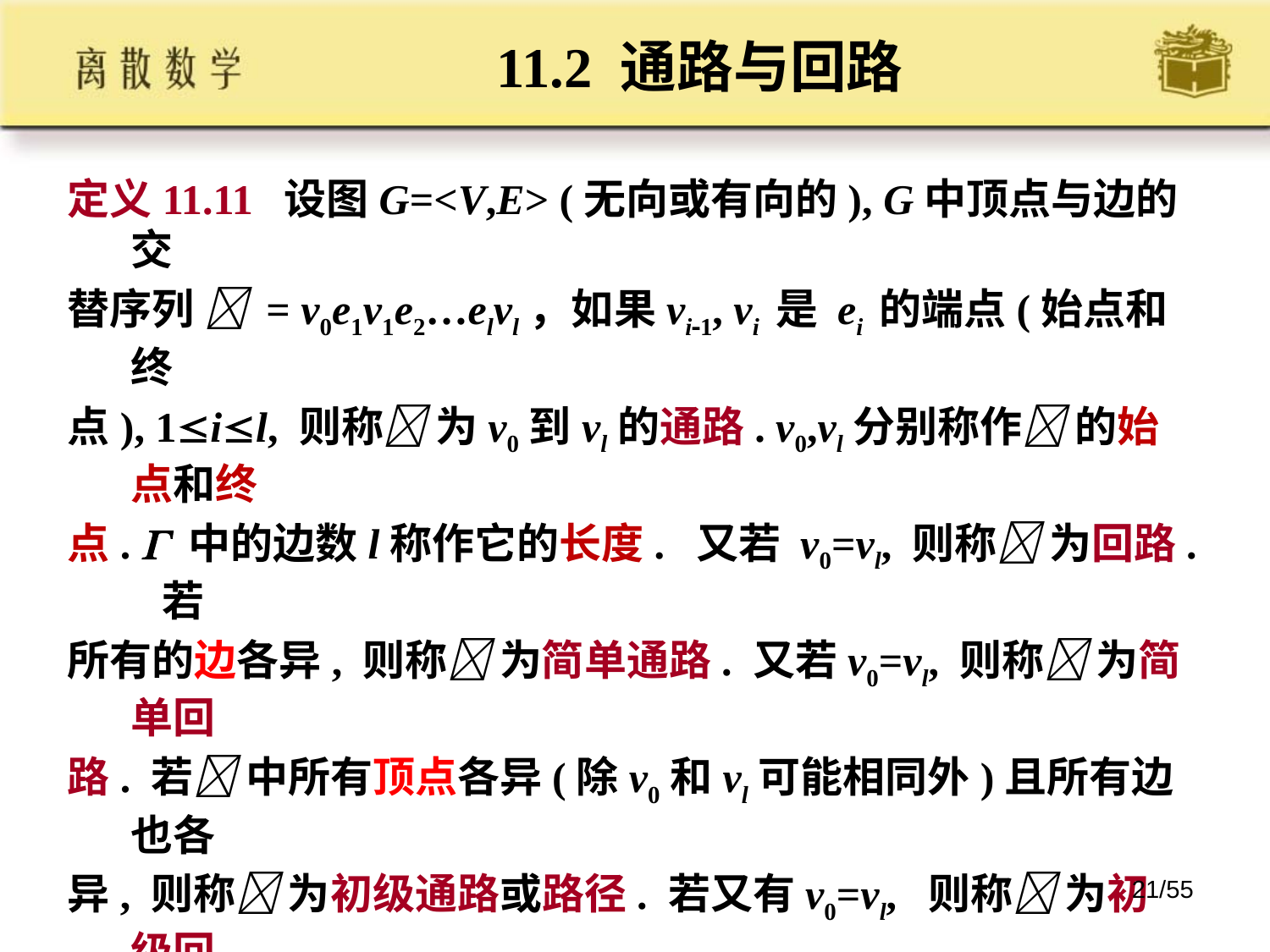

# 11.2 通路与回路
定义11.11  设图G=<V,E> (无向或有向的), G中顶点与边的交
替序列 Γ = v0e1v1e2…elvl，如果vi−1, vi 是 ei 的端点(始点和终
点), 1≤i≤l, 则称Γ 为v0到vl的通路. v0,vl分别称作Γ 的始点和终
点. Γ 中的边数l称作它的长度.  又若 v0=vl, 则称Γ 为回路.  若
所有的边各异, 则称Γ 为简单通路. 又若v0=vl, 则称Γ 为简单回
路. 若Γ 中所有顶点各异(除v0和vl可能相同外)且所有边也各
异, 则称Γ 为初级通路或路径. 若又有v0=vl,  则称Γ 为初级回
路或圈. 长度为奇数的圈称为奇圈, 长度为偶数的圈称为偶圈.
   若Γ 中有边重复出现, 则Γ 称为复杂通路. 若又有v0=vl,  则称
Γ 为复杂回路.
21/55